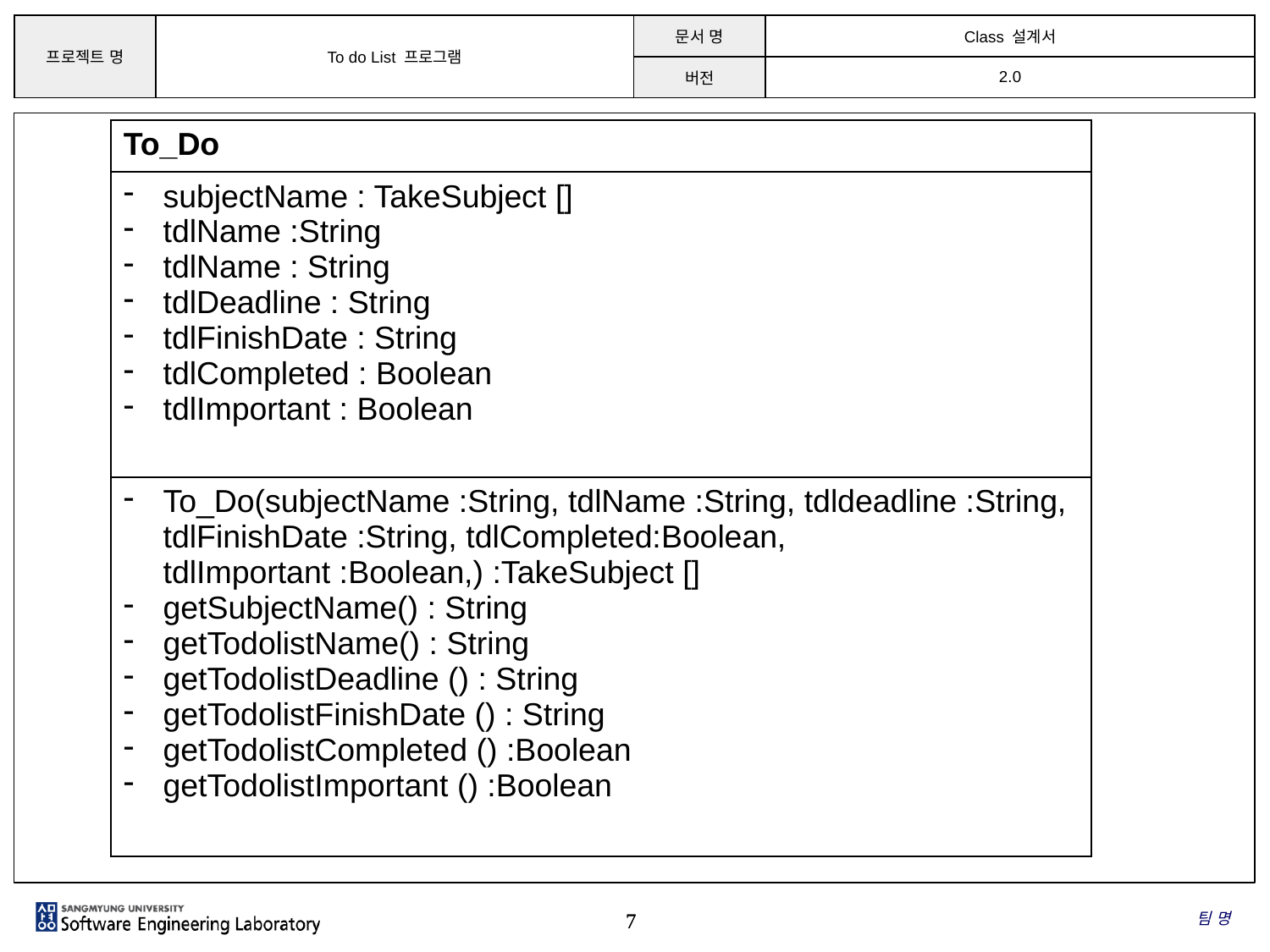

| To\_Do |
| --- |
| subjectName : TakeSubject [] tdlName :String tdlName : String tdlDeadline : String tdlFinishDate : String tdlCompleted : Boolean tdlImportant : Boolean |
| To\_Do(subjectName :String, tdlName :String, tdldeadline :String, tdlFinishDate :String, tdlCompleted:Boolean, tdlImportant :Boolean,) :TakeSubject [] getSubjectName() : String getTodolistName() : String getTodolistDeadline () : String getTodolistFinishDate () : String getTodolistCompleted () :Boolean getTodolistImportant () :Boolean |
팀 명